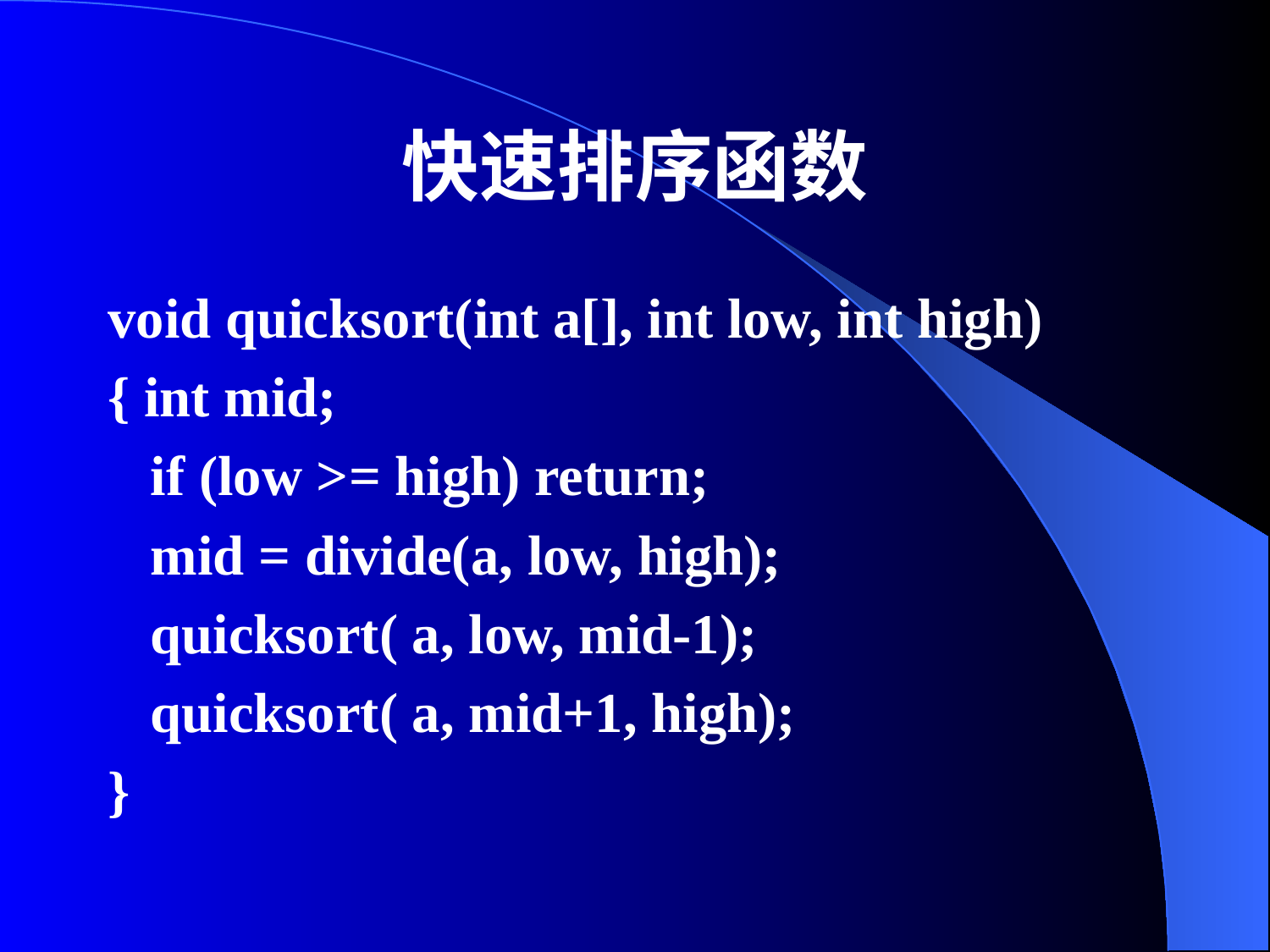

# 快速排序函数
void quicksort(int a[], int low, int high)
{ int mid;
   if (low >= high) return;
   mid = divide(a, low, high);
   quicksort( a, low, mid-1);
   quicksort( a, mid+1, high);
}